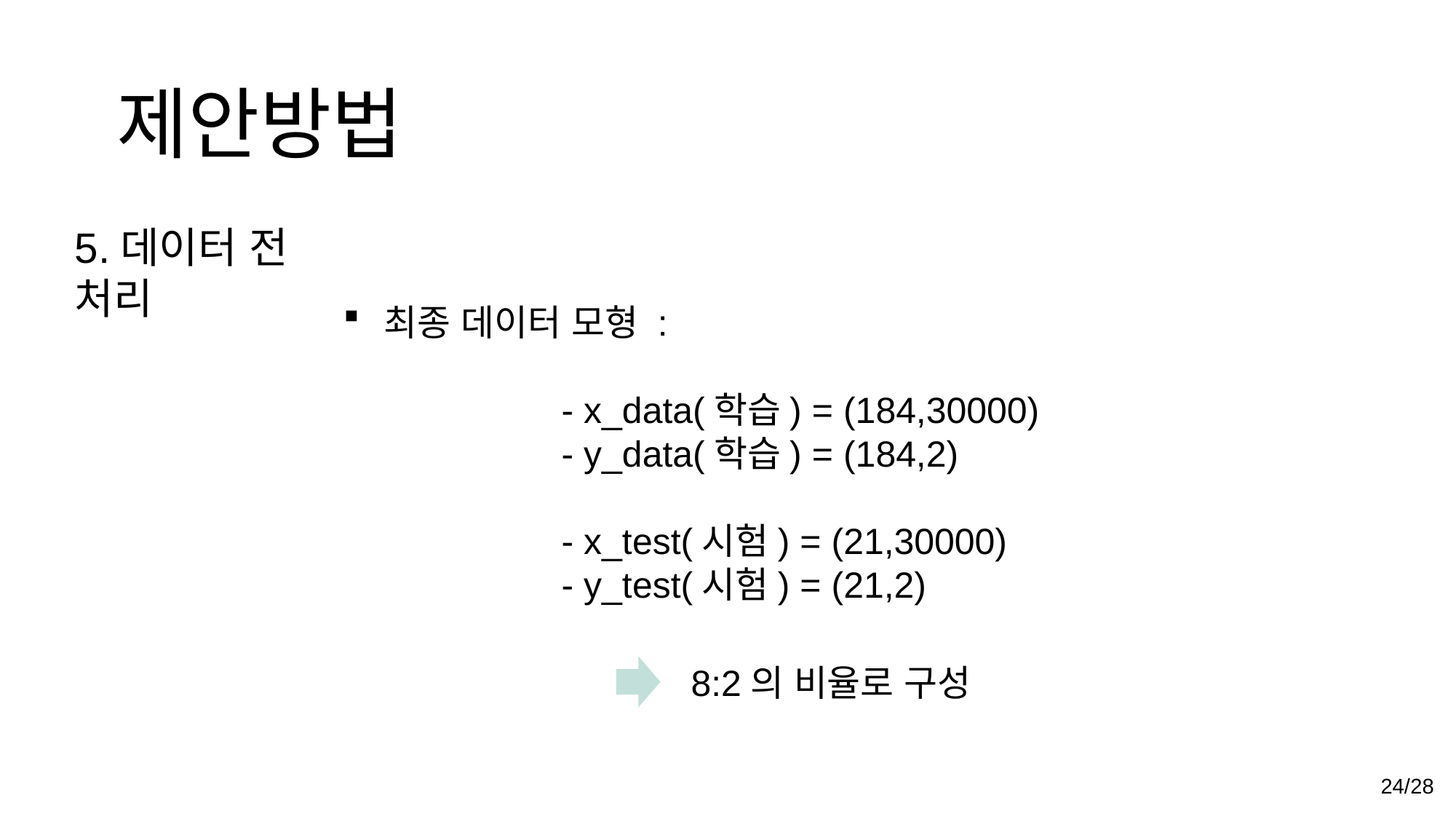

# 제안방법
5.데이터 전 처리
최종 데이터 모형 :

		- x_data(학습) = (184,30000)
		- y_data(학습) = (184,2)

		- x_test(시험) = (21,30000)
		- y_test(시험) = (21,2)
8:2의 비율로 구성

24/28